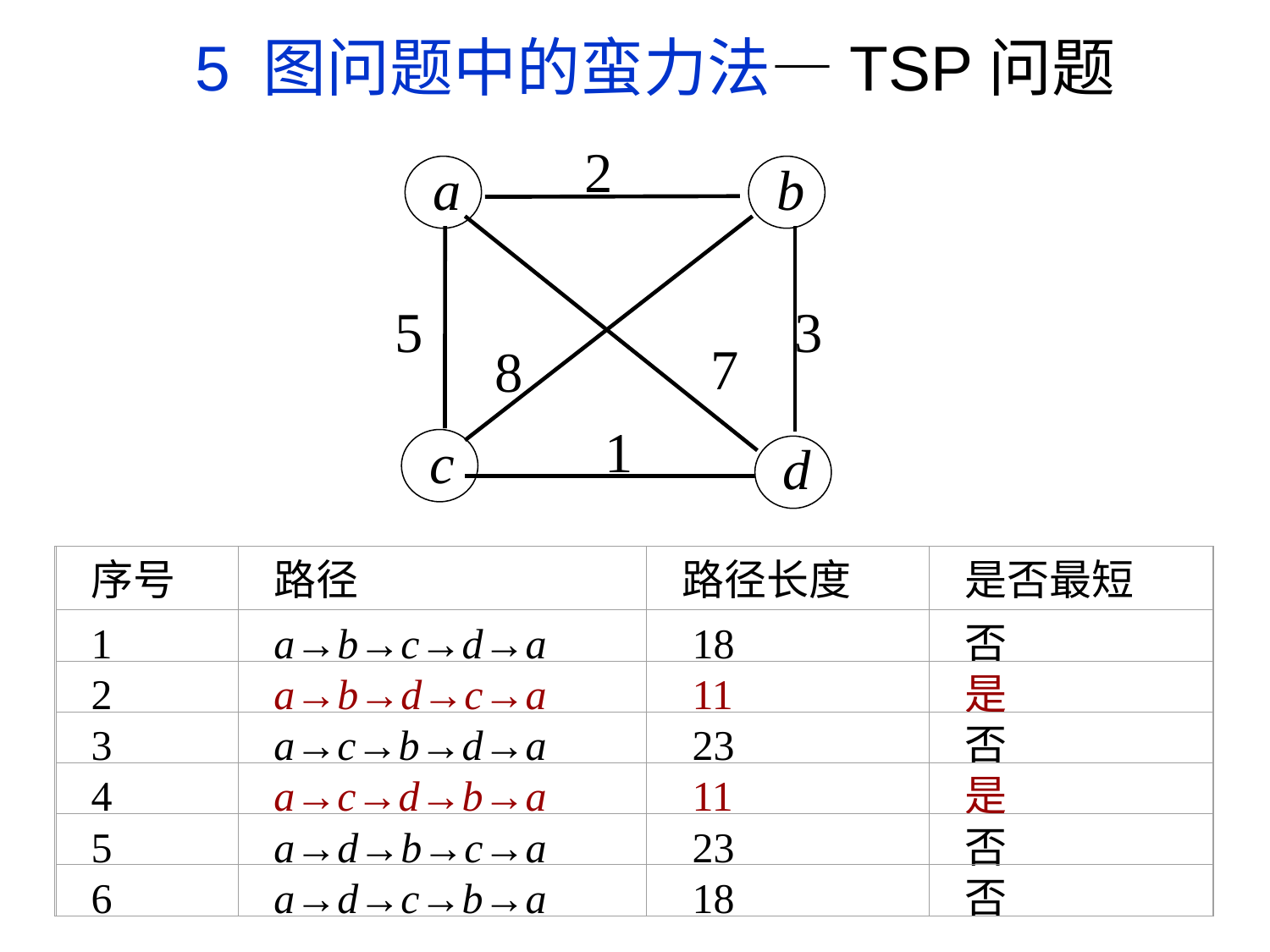

5 图问题中的蛮力法—TSP问题
2
 a
 b

5
3
7
8
 c
 d

1

序号

路径

路径长度

是否最短

1

a→b→c→d→a

 18

否

2

a→b→d→c→a

 11

是

3

a→c→b→d→a

 23

否

4

a→c→d→b→a

 11

是

5

a→d→b→c→a

 23

否

6

a→d→c→b→a

 18

否